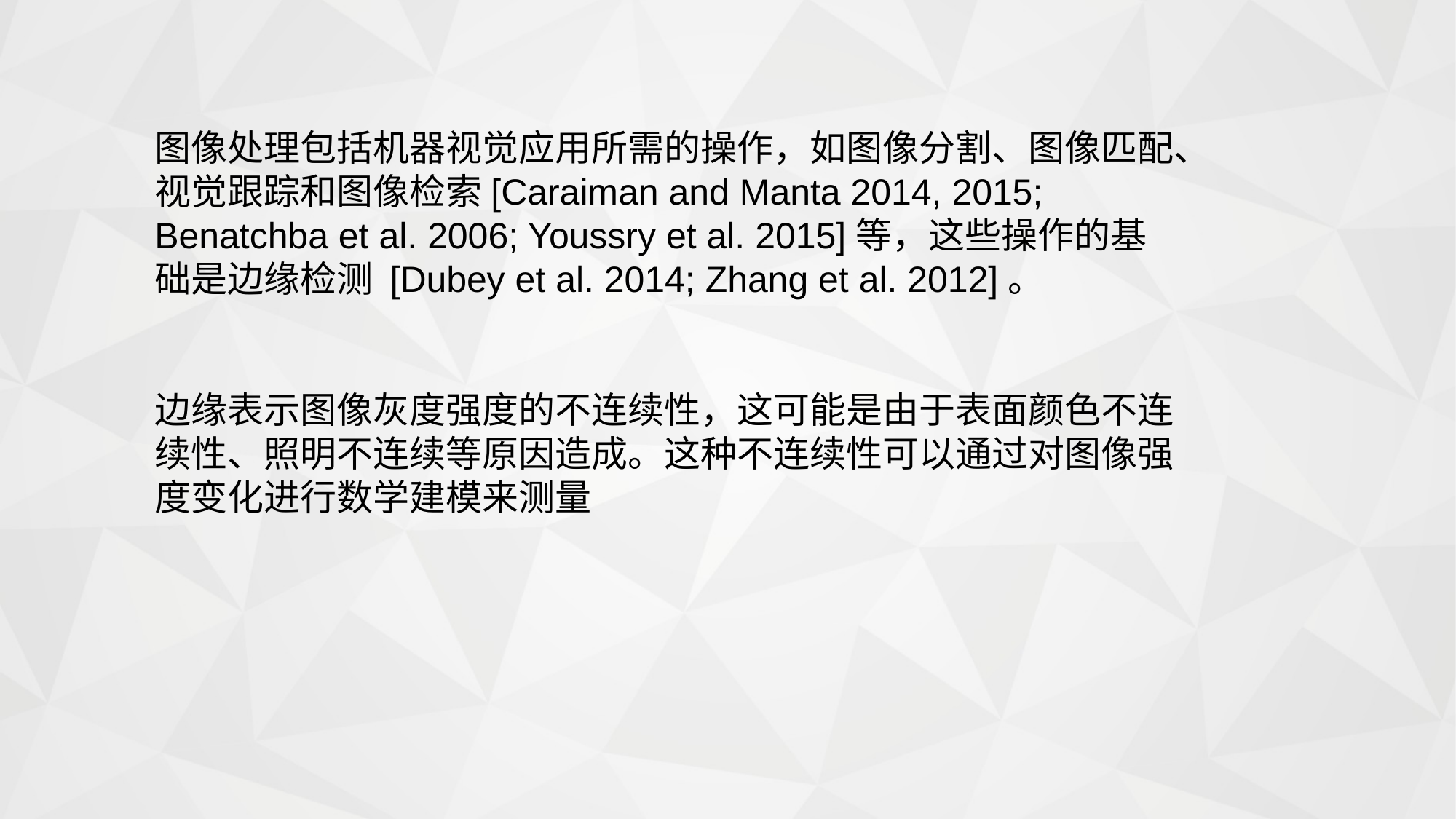

图像处理包括机器视觉应用所需的操作，如图像分割、图像匹配、视觉跟踪和图像检索[Caraiman and Manta 2014, 2015; Benatchba et al. 2006; Youssry et al. 2015]等，这些操作的基础是边缘检测 [Dubey et al. 2014; Zhang et al. 2012]。

边缘表示图像灰度强度的不连续性，这可能是由于表面颜色不连续性、照明不连续等原因造成。这种不连续性可以通过对图像强度变化进行数学建模来测量